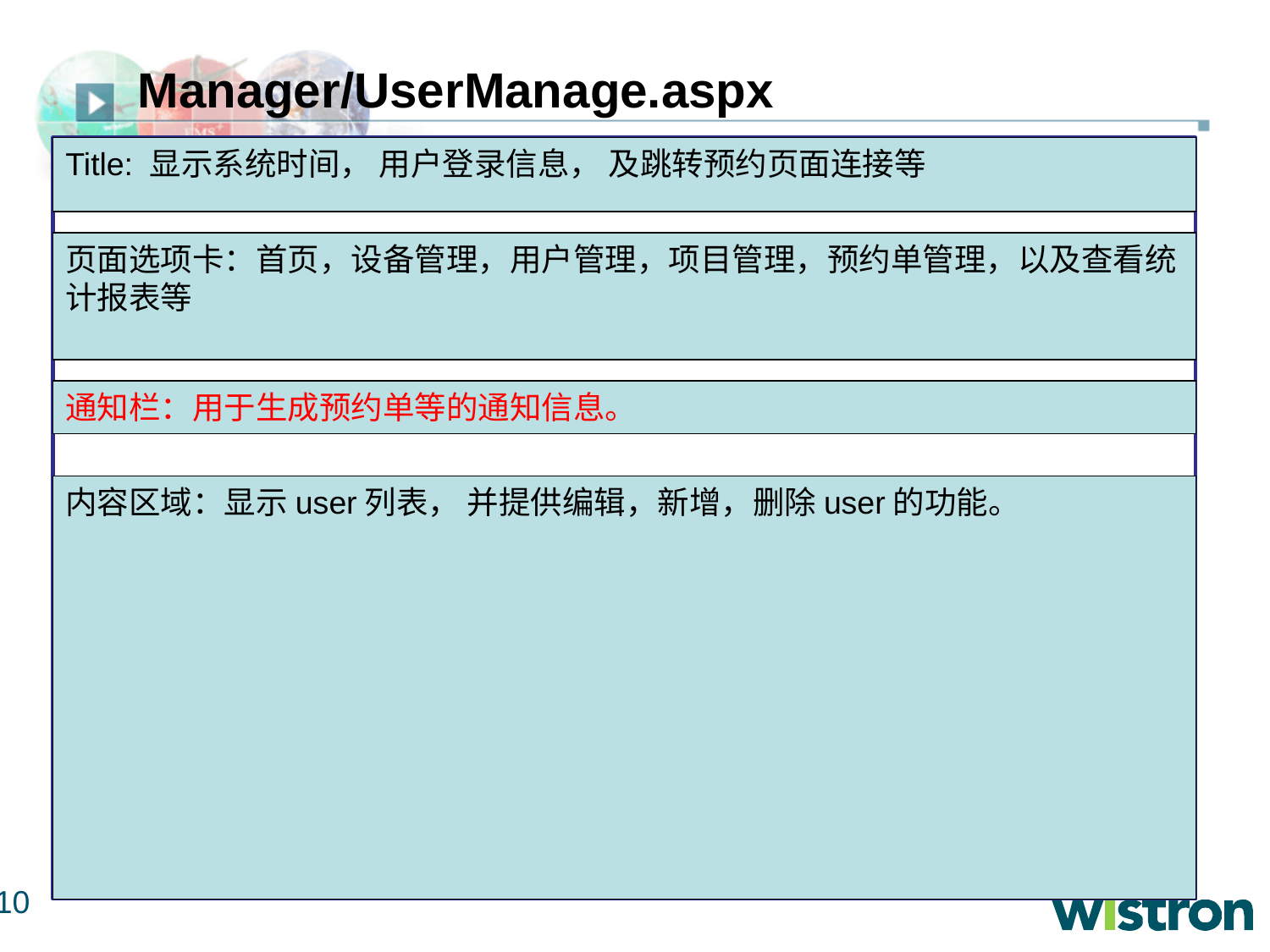

# Manager/UserManage.aspx

Title: 显示系统时间， 用户登录信息， 及跳转预约页面连接等
页面选项卡：首页，设备管理，用户管理，项目管理，预约单管理，以及查看统计报表等
通知栏：用于生成预约单等的通知信息。
内容区域：显示user列表， 并提供编辑，新增，删除user的功能。